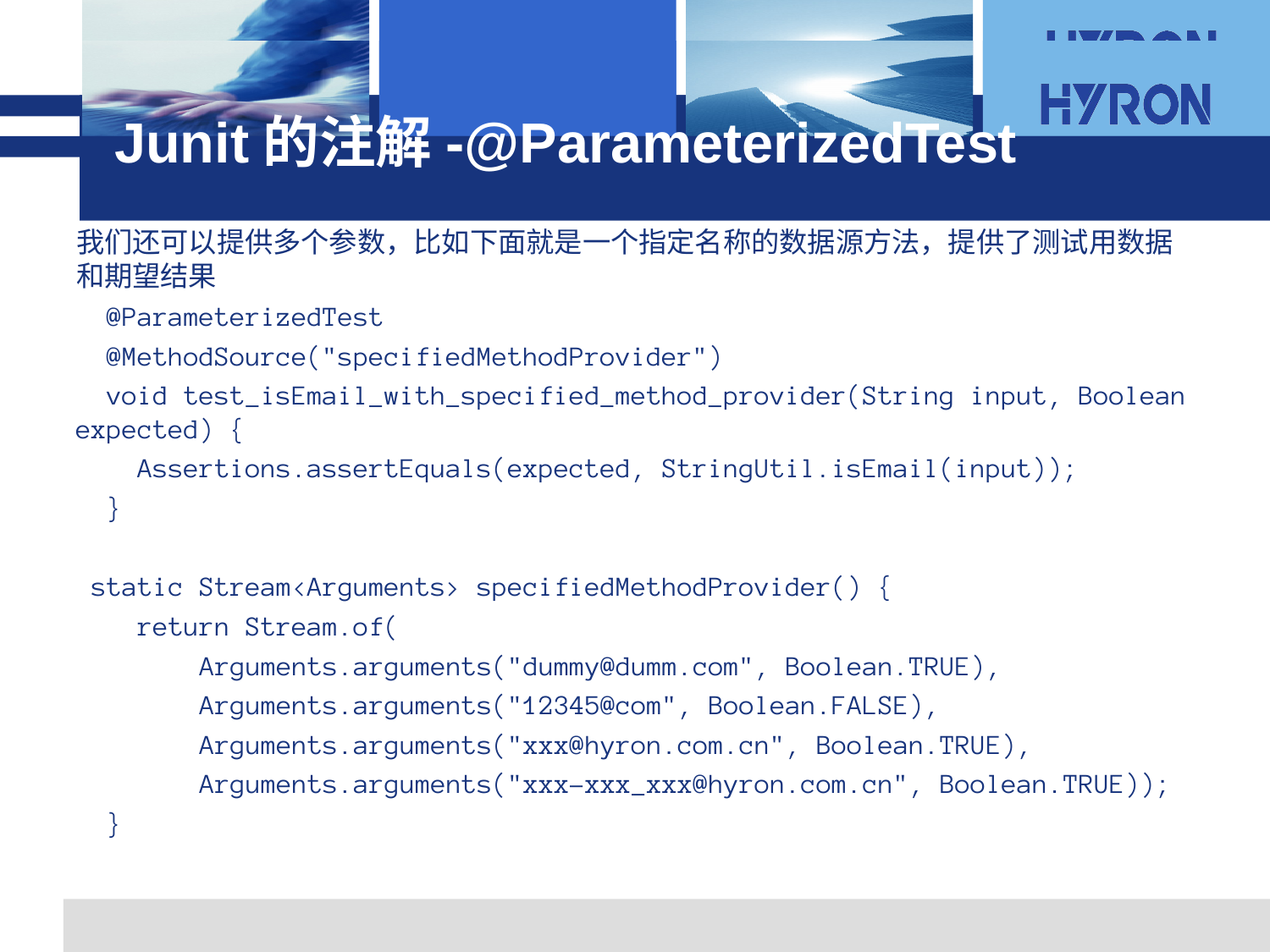

# Junit的注解-@ParameterizedTest
我们还可以提供多个参数，比如下面就是一个指定名称的数据源方法，提供了测试用数据和期望结果
  @ParameterizedTest
  @MethodSource("specifiedMethodProvider")
  void test_isEmail_with_specified_method_provider(String input, Boolean expected) {
    Assertions.assertEquals(expected, StringUtil.isEmail(input));
  }

 static Stream<Arguments> specifiedMethodProvider() {
    return Stream.of(
        Arguments.arguments("dummy@dumm.com", Boolean.TRUE),
        Arguments.arguments("12345@com", Boolean.FALSE),
        Arguments.arguments("xxx@hyron.com.cn", Boolean.TRUE),
        Arguments.arguments("xxx-xxx_xxx@hyron.com.cn", Boolean.TRUE));
  }